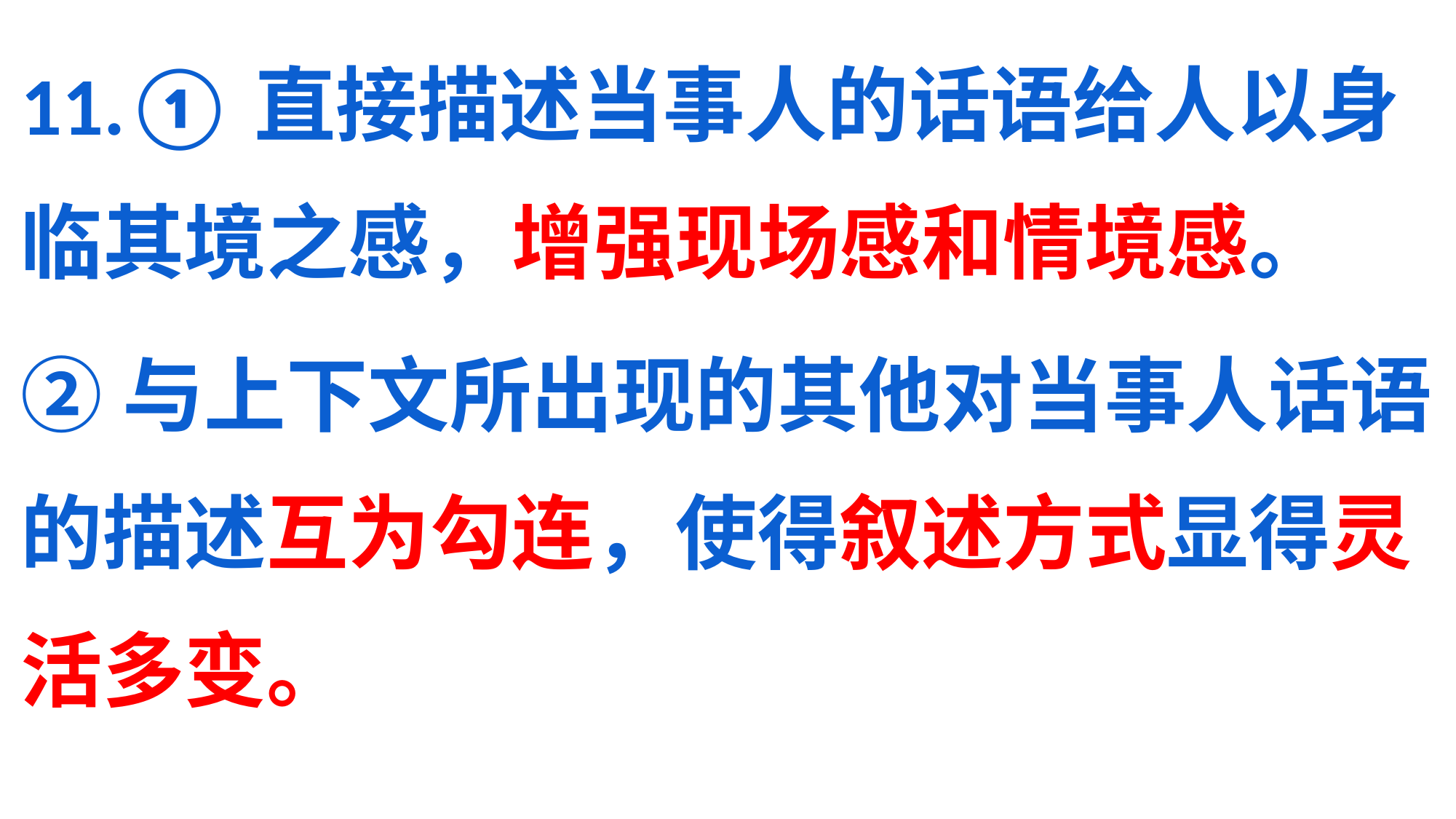

11.①直接描述当事人的话语给人以身临其境之感，增强现场感和情境感。
②与上下文所出现的其他对当事人话语的描述互为勾连，使得叙述方式显得灵活多变。